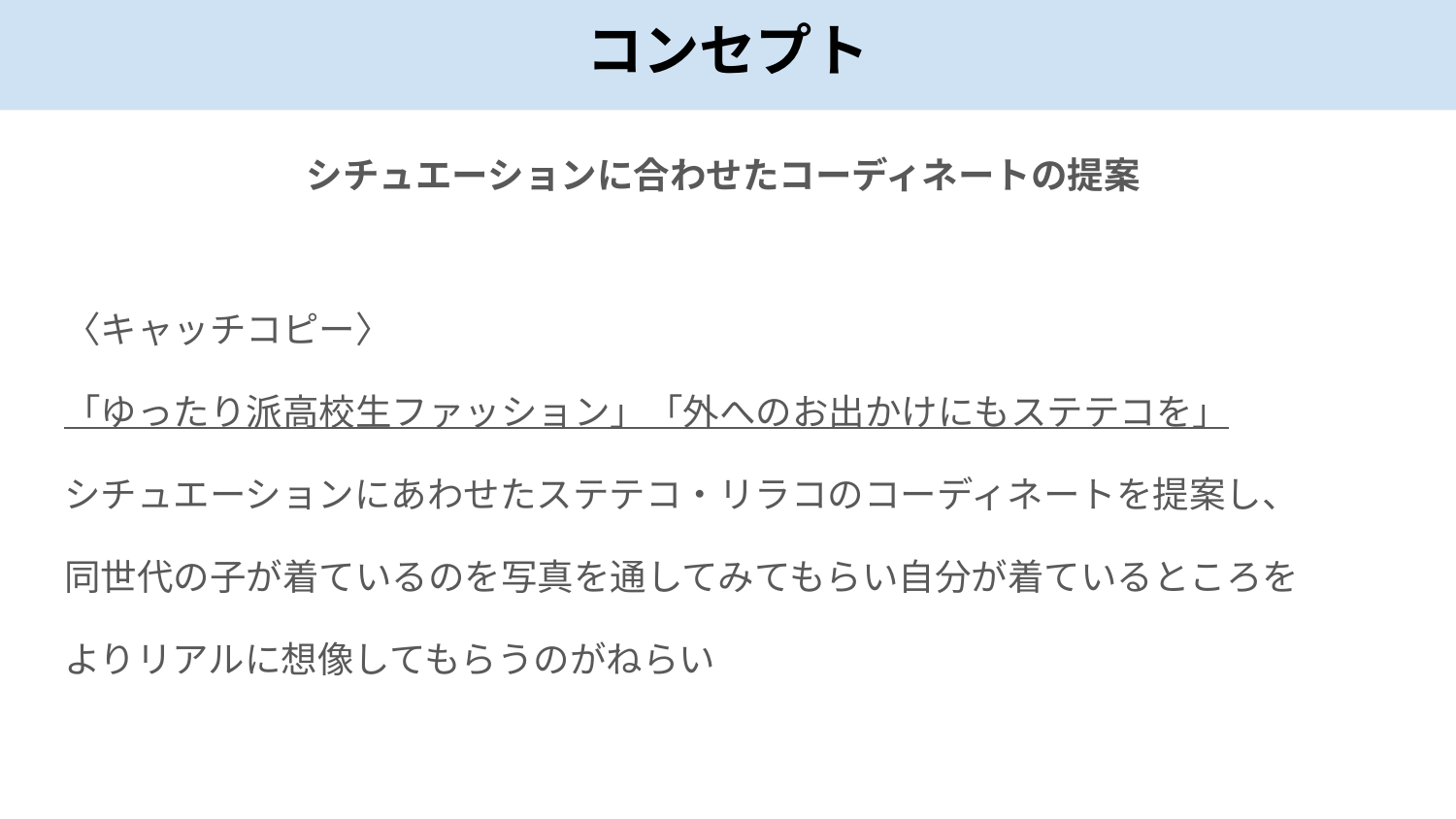

# コンセプト
シチュエーションに合わせたコーディネートの提案
〈キャッチコピー〉
「ゆったり派高校生ファッション」「外へのお出かけにもステテコを」
シチュエーションにあわせたステテコ・リラコのコーディネートを提案し、
同世代の子が着ているのを写真を通してみてもらい自分が着ているところを
よりリアルに想像してもらうのがねらい